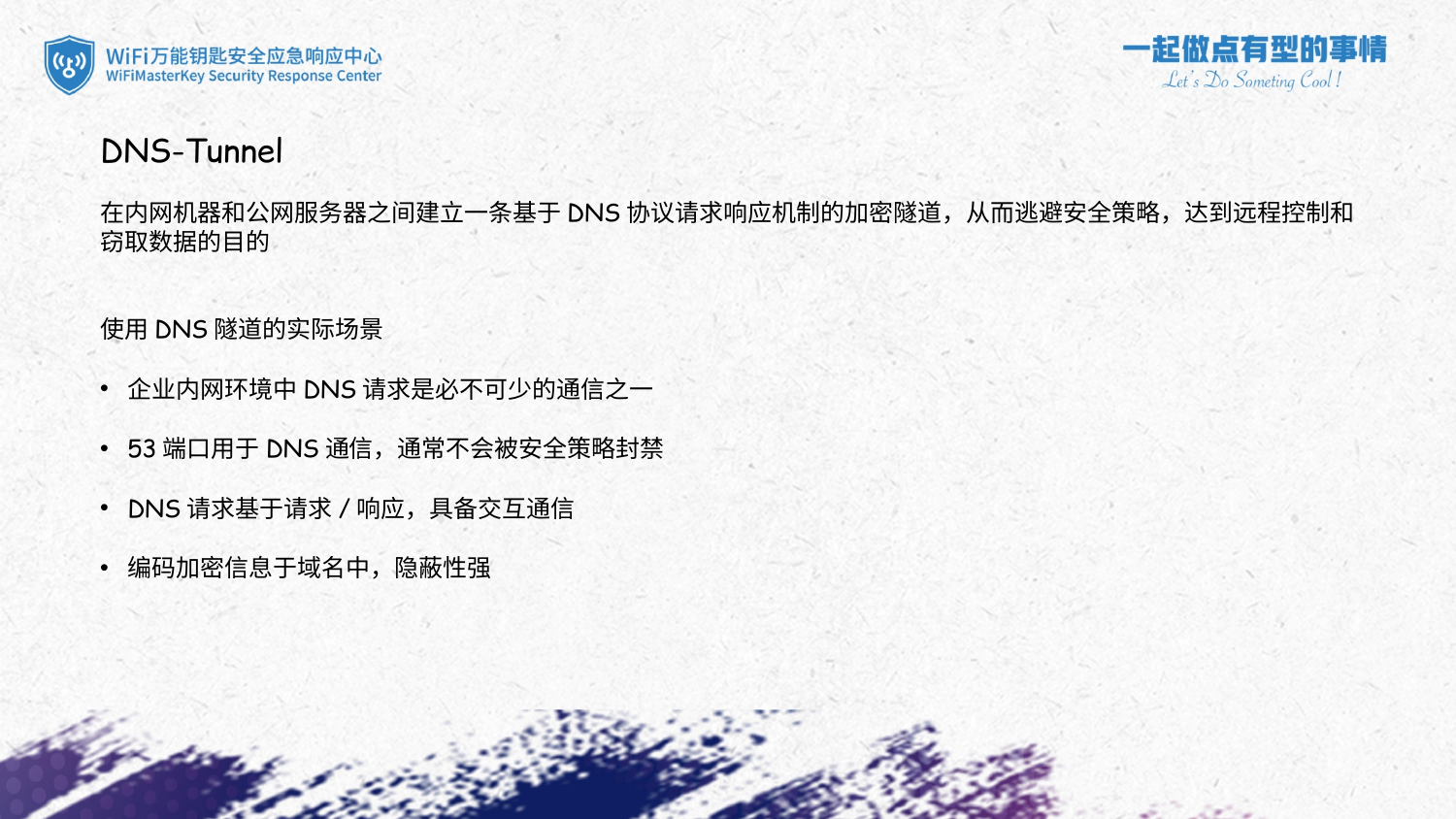

DNS-Tunnel

在内网机器和公网服务器之间建立一条基于DNS协议请求响应机制的加密隧道，从而逃避安全策略，达到远程控制和窃取数据的目的

使用DNS隧道的实际场景
企业内网环境中DNS请求是必不可少的通信之一
53端口用于DNS通信，通常不会被安全策略封禁
DNS请求基于请求/响应，具备交互通信
编码加密信息于域名中，隐蔽性强